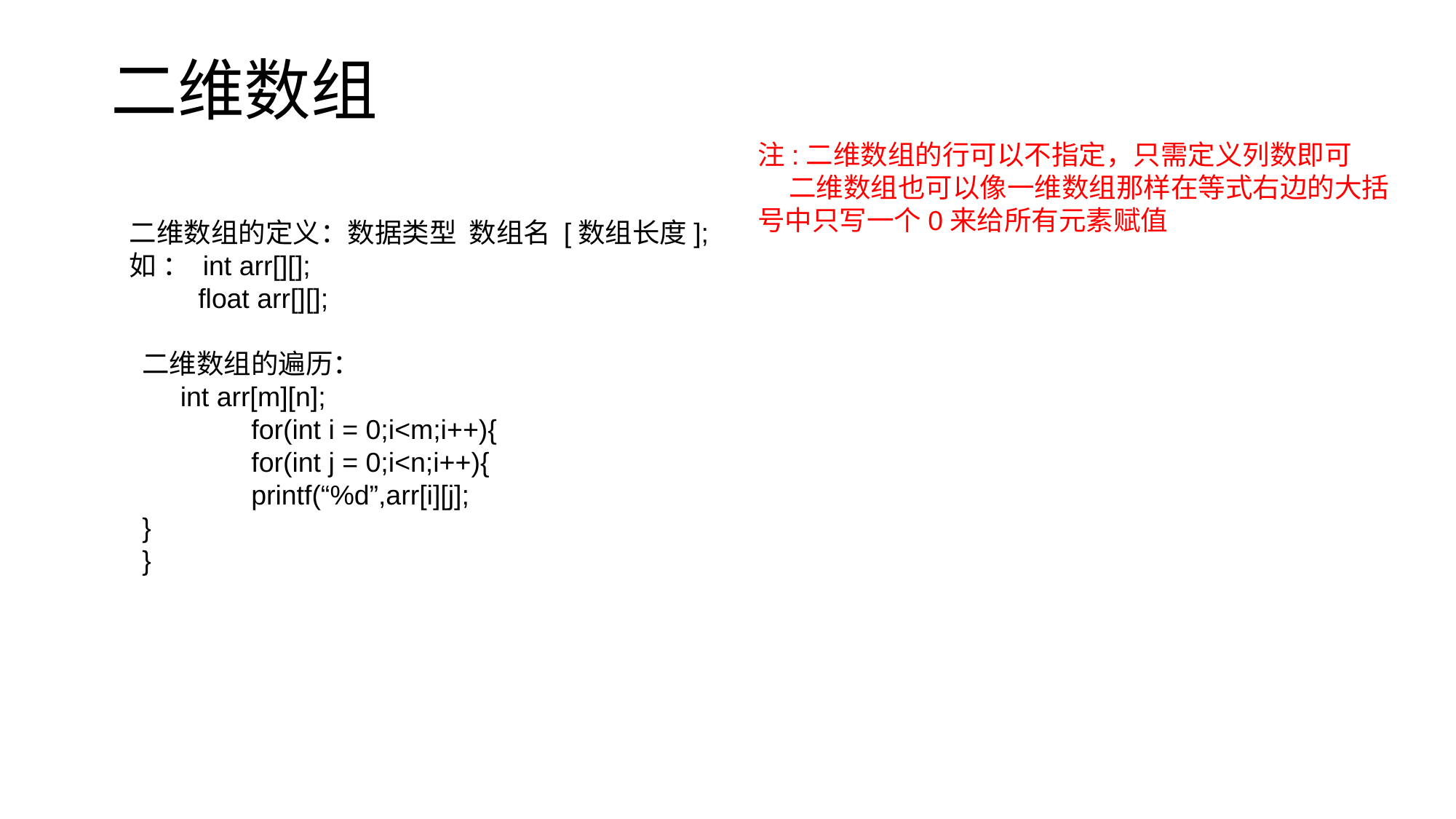

# 二维数组
注:二维数组的行可以不指定，只需定义列数即可
    二维数组也可以像一维数组那样在等式右边的大括号中只写一个0来给所有元素赋值
二维数组的定义：数据类型  数组名 [数组长度];
如 ： int arr[][];
         float arr[][];
二维数组的遍历：
     int arr[m][n];
	for(int i = 0;i<m;i++){
	for(int j = 0;i<n;i++){
	printf(“%d”,arr[i][j];
}
}